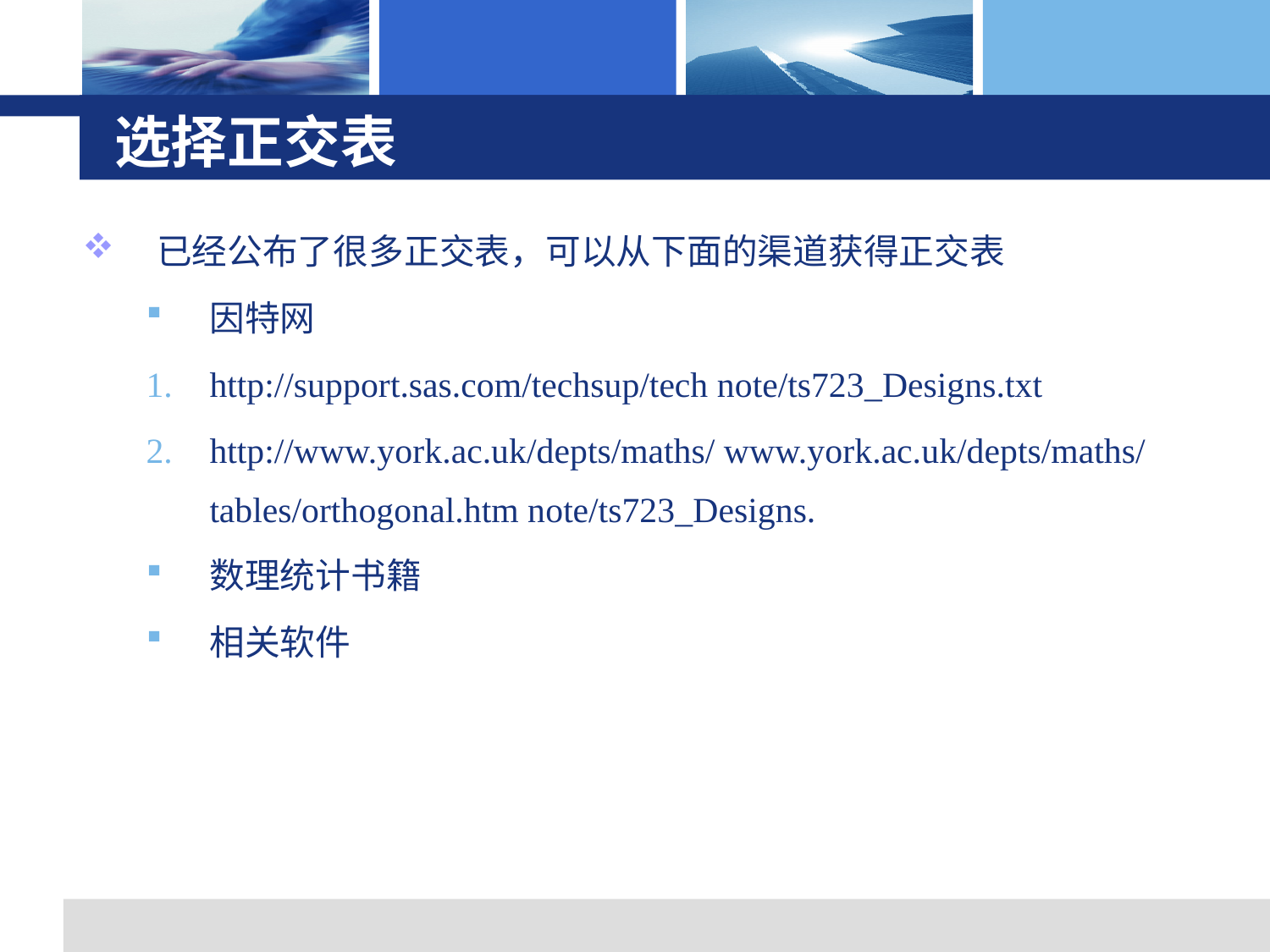

# 选择正交表
已经公布了很多正交表，可以从下面的渠道获得正交表
因特网
http://support.sas.com/techsup/tech note/ts723_Designs.txt
http://www.york.ac.uk/depts/maths/ www.york.ac.uk/depts/maths/ tables/orthogonal.htm note/ts723_Designs.
数理统计书籍
相关软件